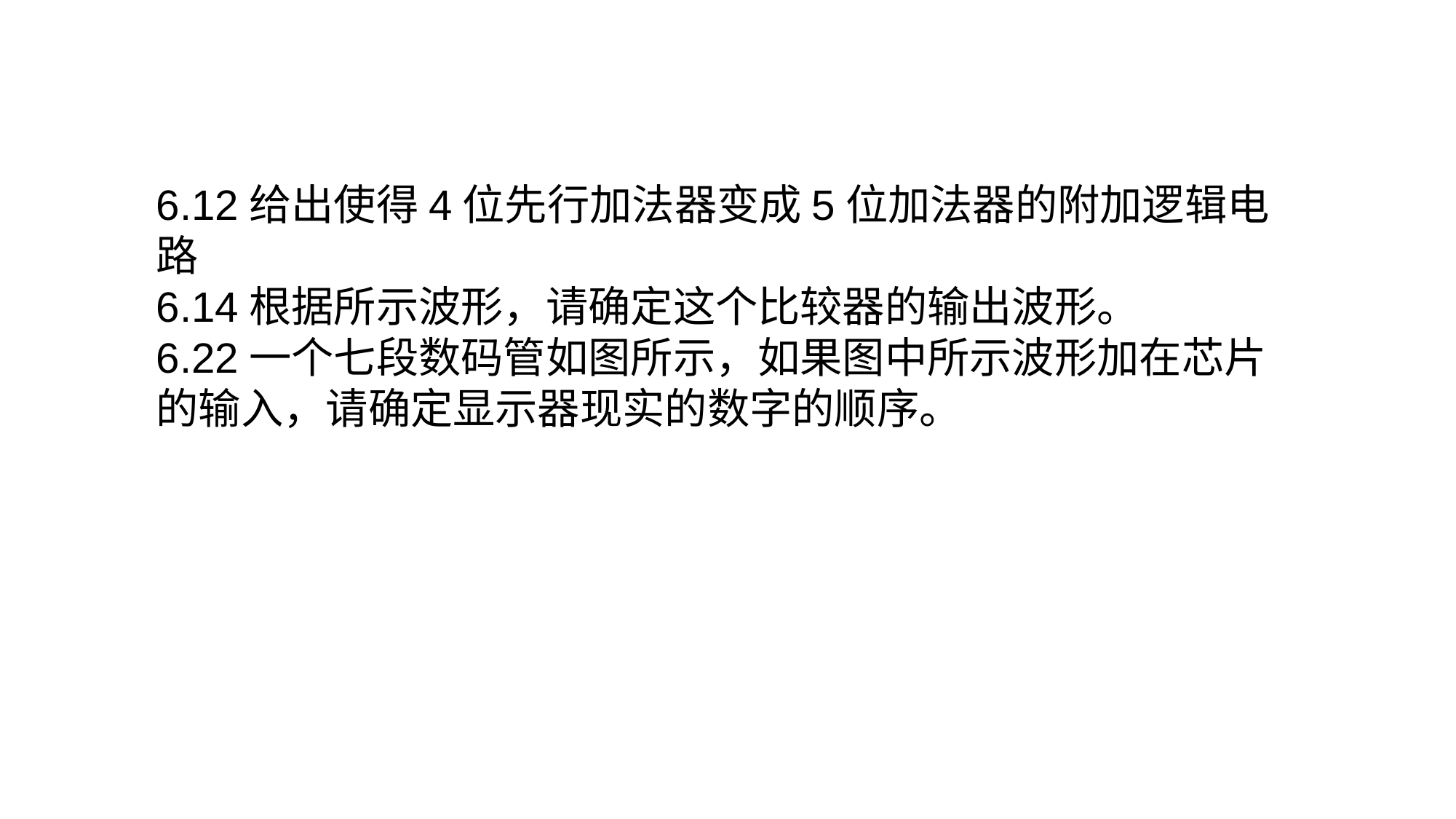

6.12给出使得4位先行加法器变成5位加法器的附加逻辑电路
6.14根据所示波形，请确定这个比较器的输出波形。
6.22一个七段数码管如图所示，如果图中所示波形加在芯片的输入，请确定显示器现实的数字的顺序。